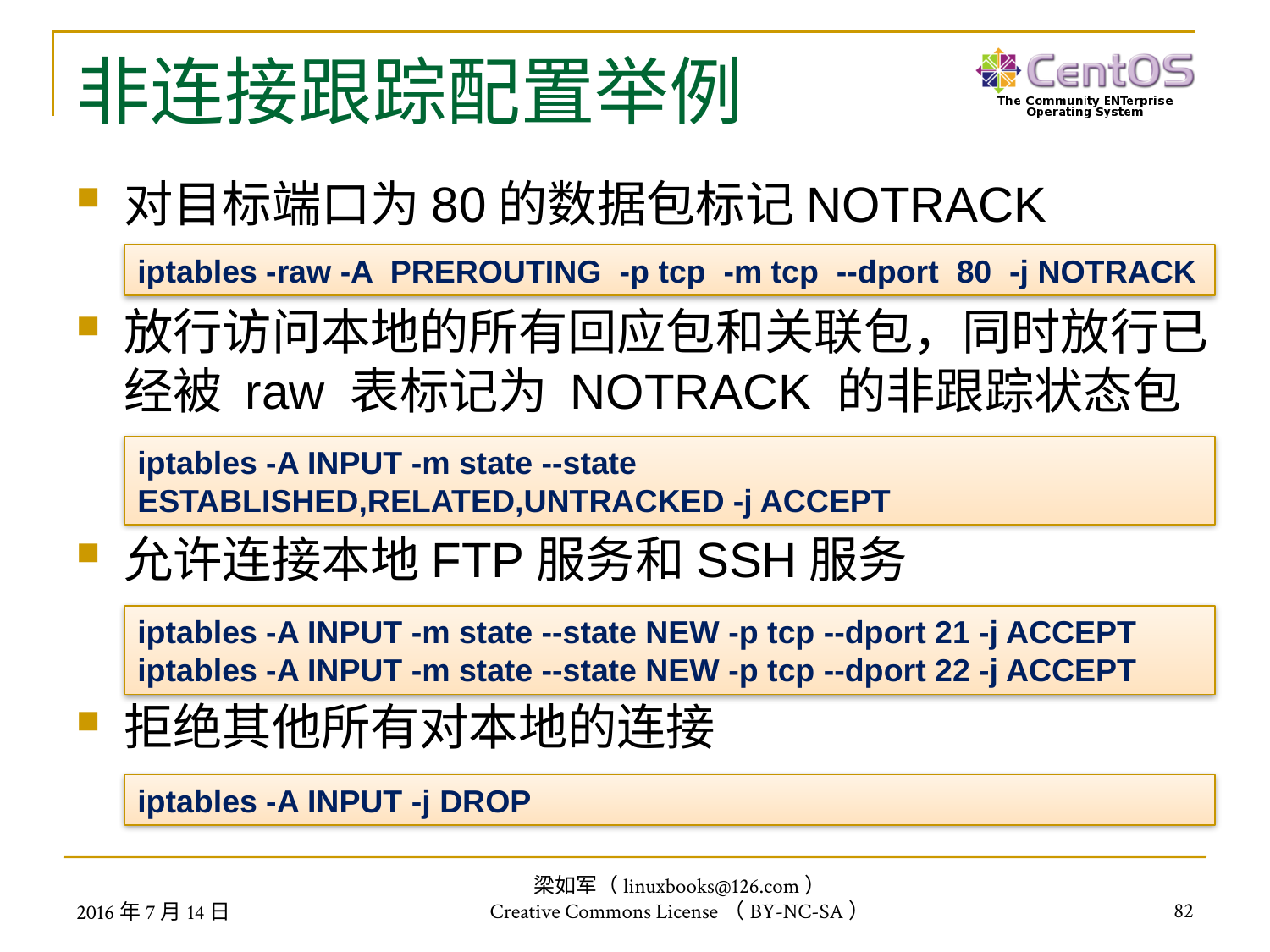

# 非连接跟踪配置举例
对目标端口为80的数据包标记NOTRACK

放行访问本地的所有回应包和关联包，同时放行已经被 raw 表标记为 NOTRACK 的非跟踪状态包

允许连接本地FTP服务和SSH服务

拒绝其他所有对本地的连接
iptables -raw -A  PREROUTING  -p tcp  -m tcp  --dport  80  -j NOTRACK
iptables -A INPUT -m state --state ESTABLISHED,RELATED,UNTRACKED -j ACCEPT
iptables -A INPUT -m state --state NEW -p tcp --dport 21 -j ACCEPT
iptables -A INPUT -m state --state NEW -p tcp --dport 22 -j ACCEPT
iptables -A INPUT -j DROP
梁如军（linuxbooks@126.com）
Creative Commons License（BY-NC-SA）
2016年7月14日
82